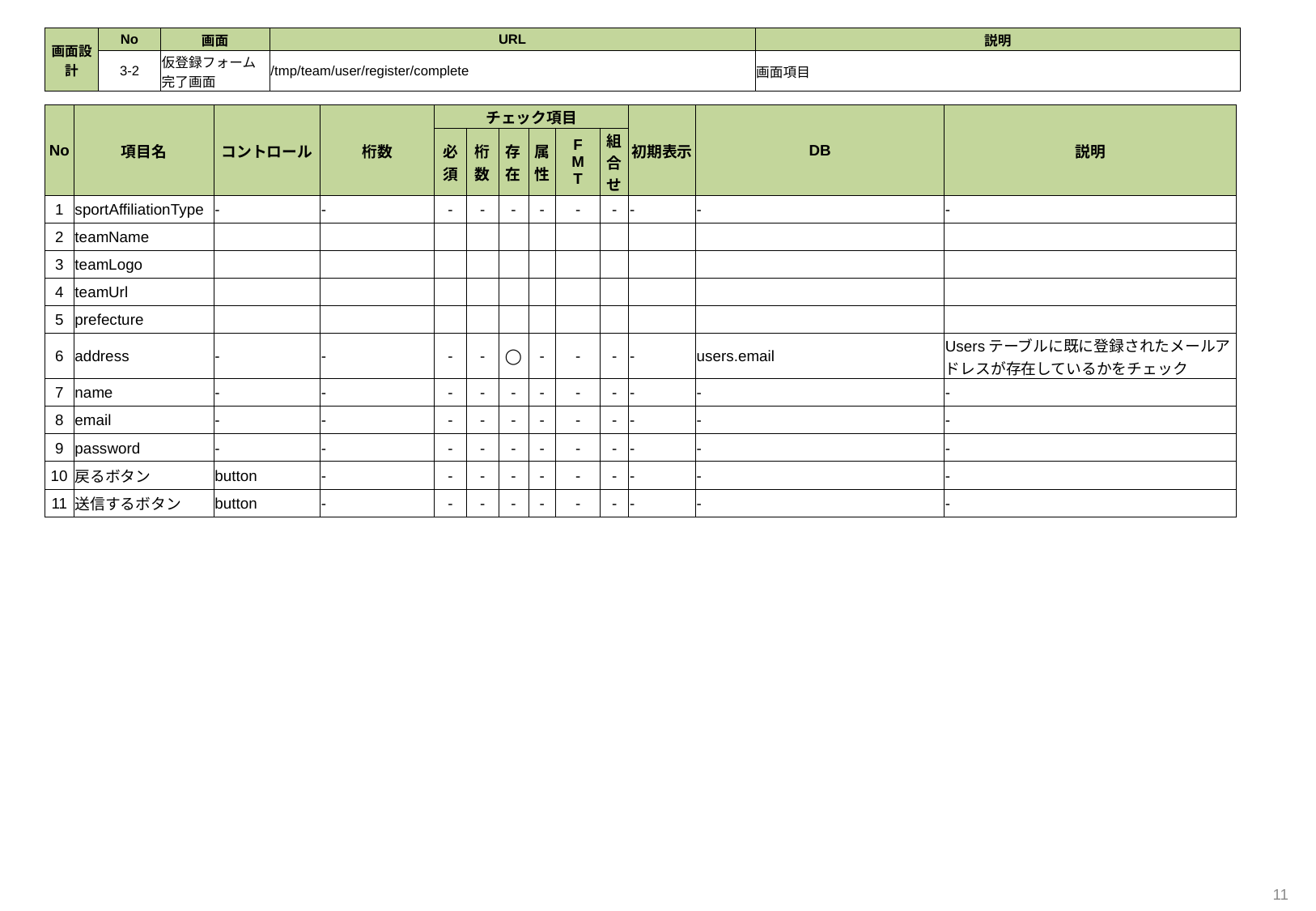

| 画面設計 | No | 画面 | URL | 説明 |
| --- | --- | --- | --- | --- |
|  | 3-2 | 仮登録フォーム完了画面 | /tmp/team/user/register/complete | 画面項目 |
| No | 項目名 | コントロール | 桁数 | チェック項目 |  |  |  |  |  | 初期表示 | DB | 説明 |
| --- | --- | --- | --- | --- | --- | --- | --- | --- | --- | --- | --- | --- |
|  |  |  |  | 必 須 | 桁数 | 存在 | 属性 | F M T | 組合せ |  |  |  |
| 1 | sportAffiliationType | - | - | - | - | - | - | - | - | - | - | - |
| 2 | teamName |  |  |  |  |  |  |  |  |  |  |  |
| 3 | teamLogo |  |  |  |  |  |  |  |  |  |  |  |
| 4 | teamUrl |  |  |  |  |  |  |  |  |  |  |  |
| 5 | prefecture |  |  |  |  |  |  |  |  |  |  |  |
| 6 | address | - | - | - | - | ◯ | - | - | - | - | users.email | Usersテーブルに既に登録されたメールアドレスが存在しているかをチェック |
| 7 | name | - | - | - | - | - | - | - | - | - | - | - |
| 8 | email | - | - | - | - | - | - | - | - | - | - | - |
| 9 | password | - | - | - | - | - | - | - | - | - | - | - |
| 10 | 戻るボタン | button | - | - | - | - | - | - | - | - | - | - |
| 11 | 送信するボタン | button | - | - | - | - | - | - | - | - | - | - |
11